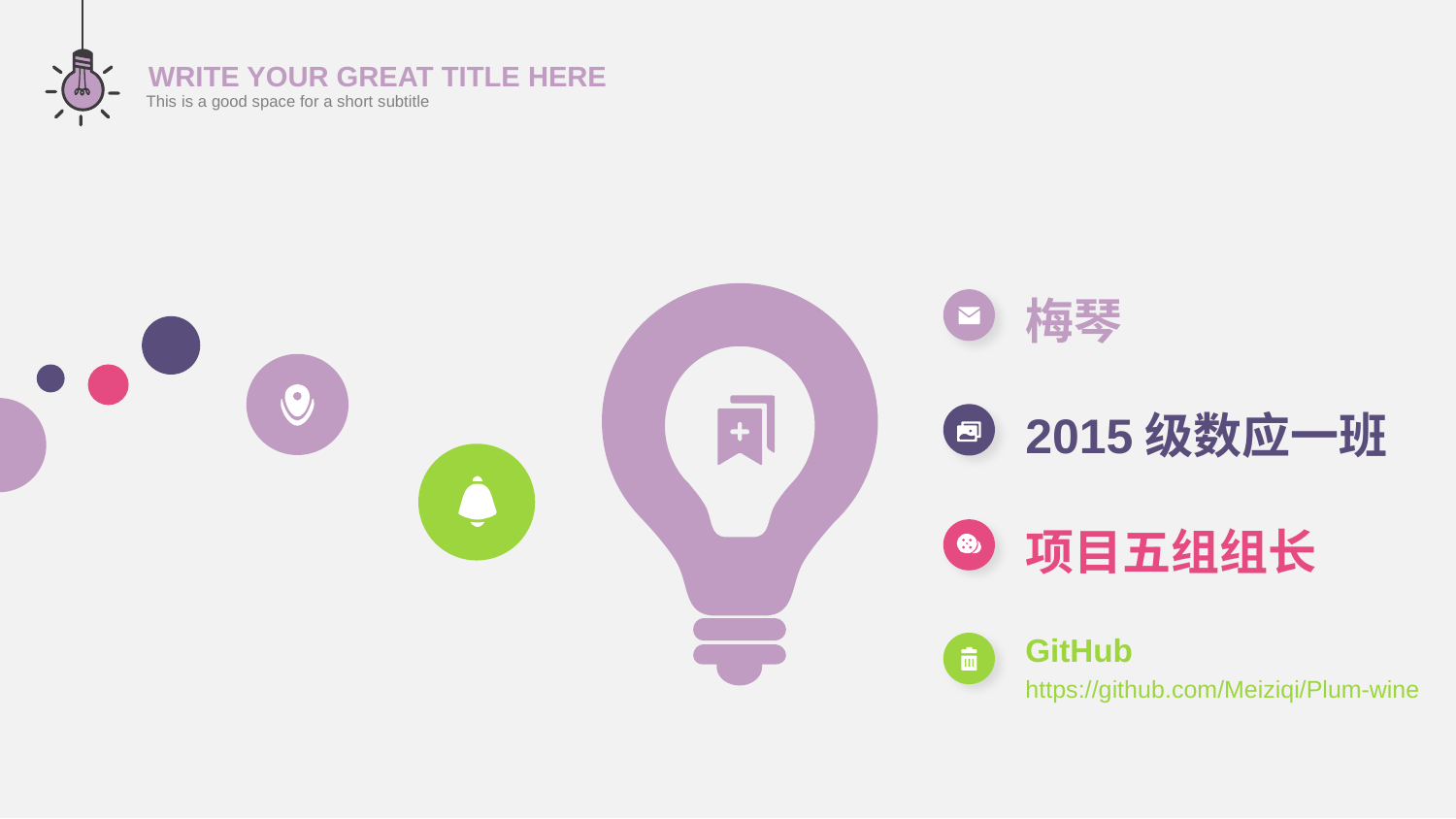

WRITE YOUR GREAT TITLE HERE
This is a good space for a short subtitle
梅琴

2015级数应一班

项目五组组长

GitHub
https://github.com/Meiziqi/Plum-wine